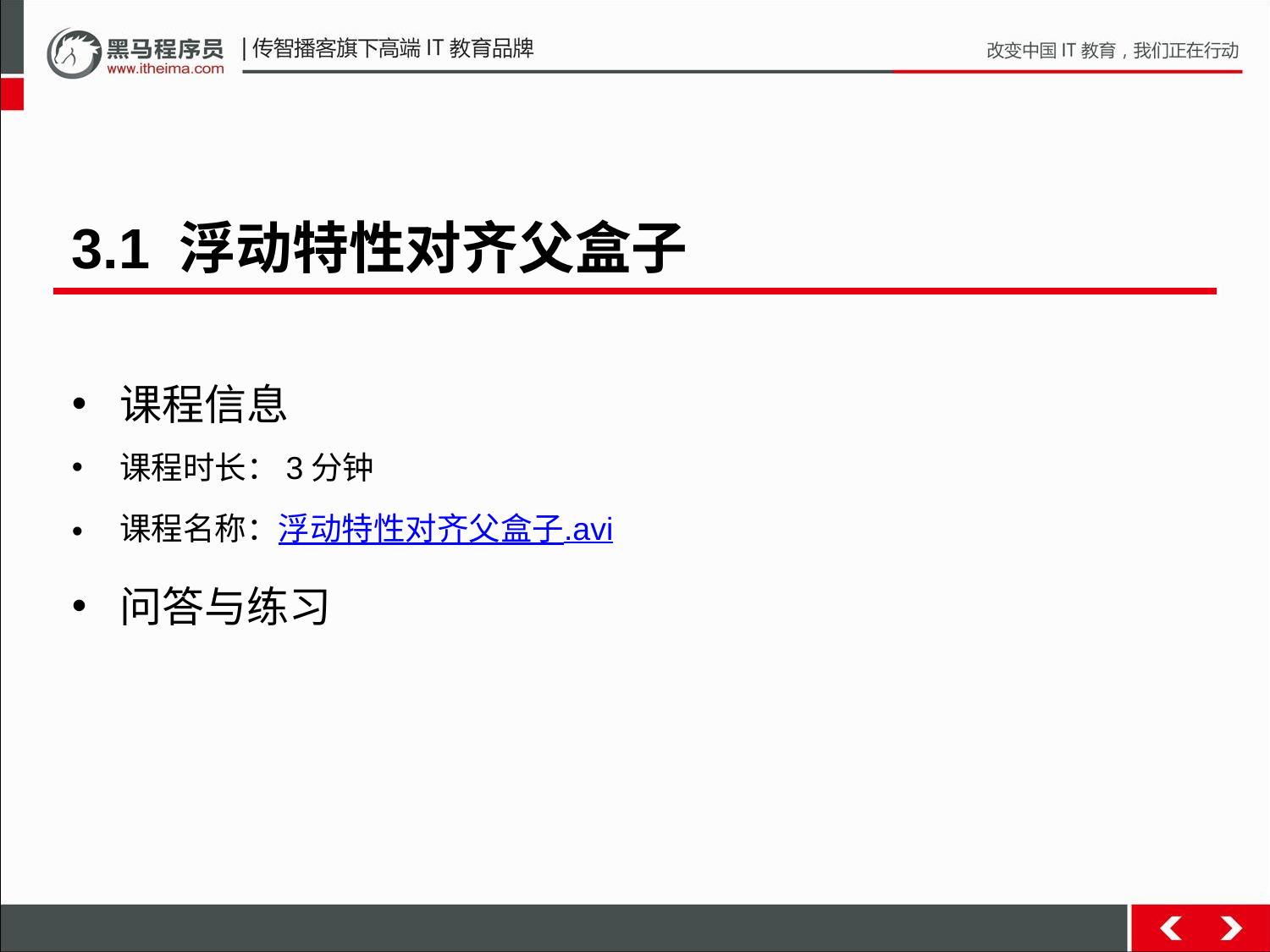

3.1 浮动特性对齐父盒子
课程信息
课程时长：3分钟
课程名称：浮动特性对齐父盒子.avi
问答与练习